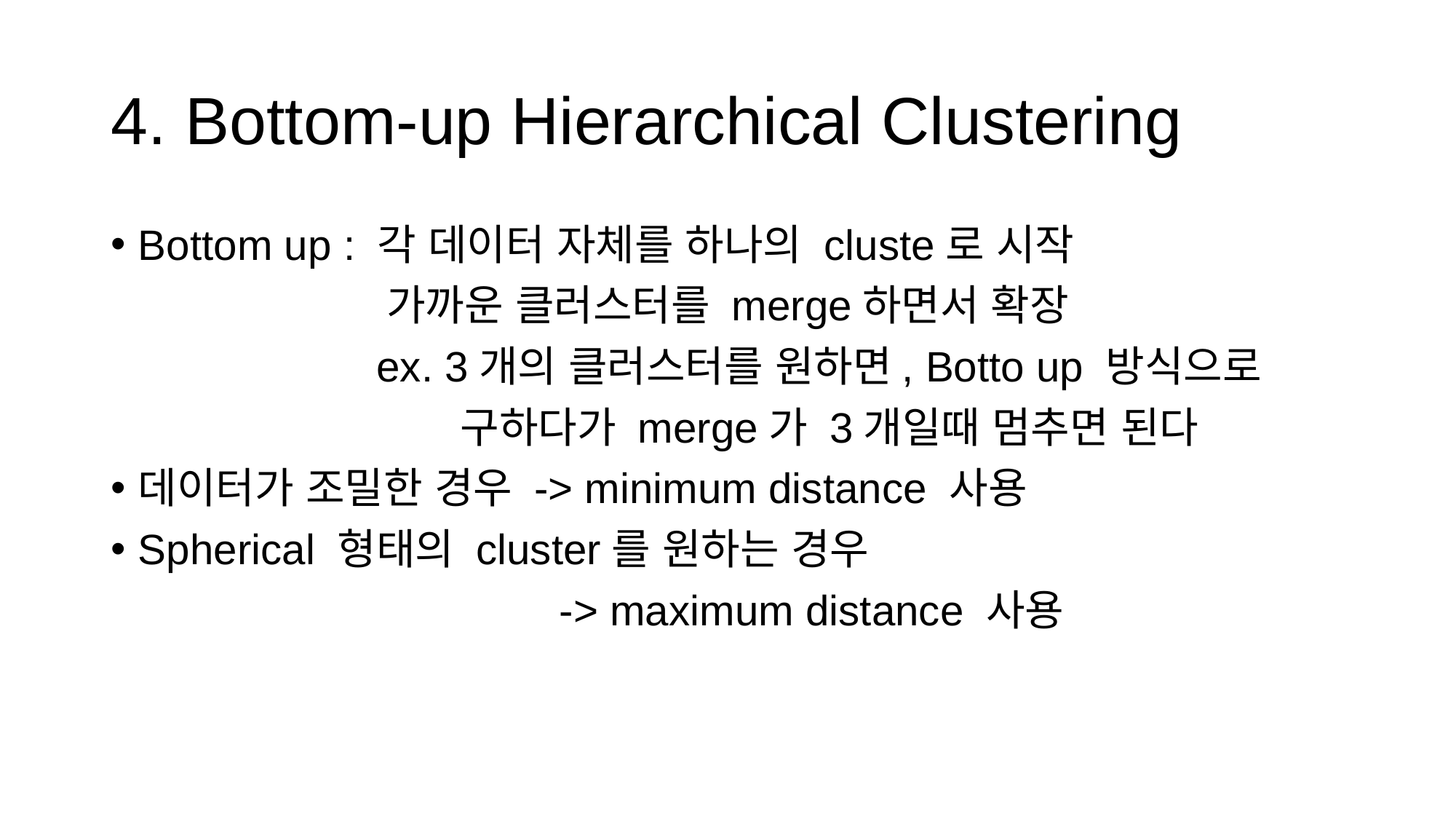

# 4. Bottom-up Hierarchical Clustering
Bottom up : 각 데이터 자체를 하나의 cluste로 시작
		    가까운 클러스터를 merge하면서 확장
		    ex. 3개의 클러스터를 원하면, Botto up 방식으로
			 구하다가 merge가 3개일때 멈추면 된다
데이터가 조밀한 경우 -> minimum distance 사용
Spherical 형태의 cluster를 원하는 경우
				 -> maximum distance 사용